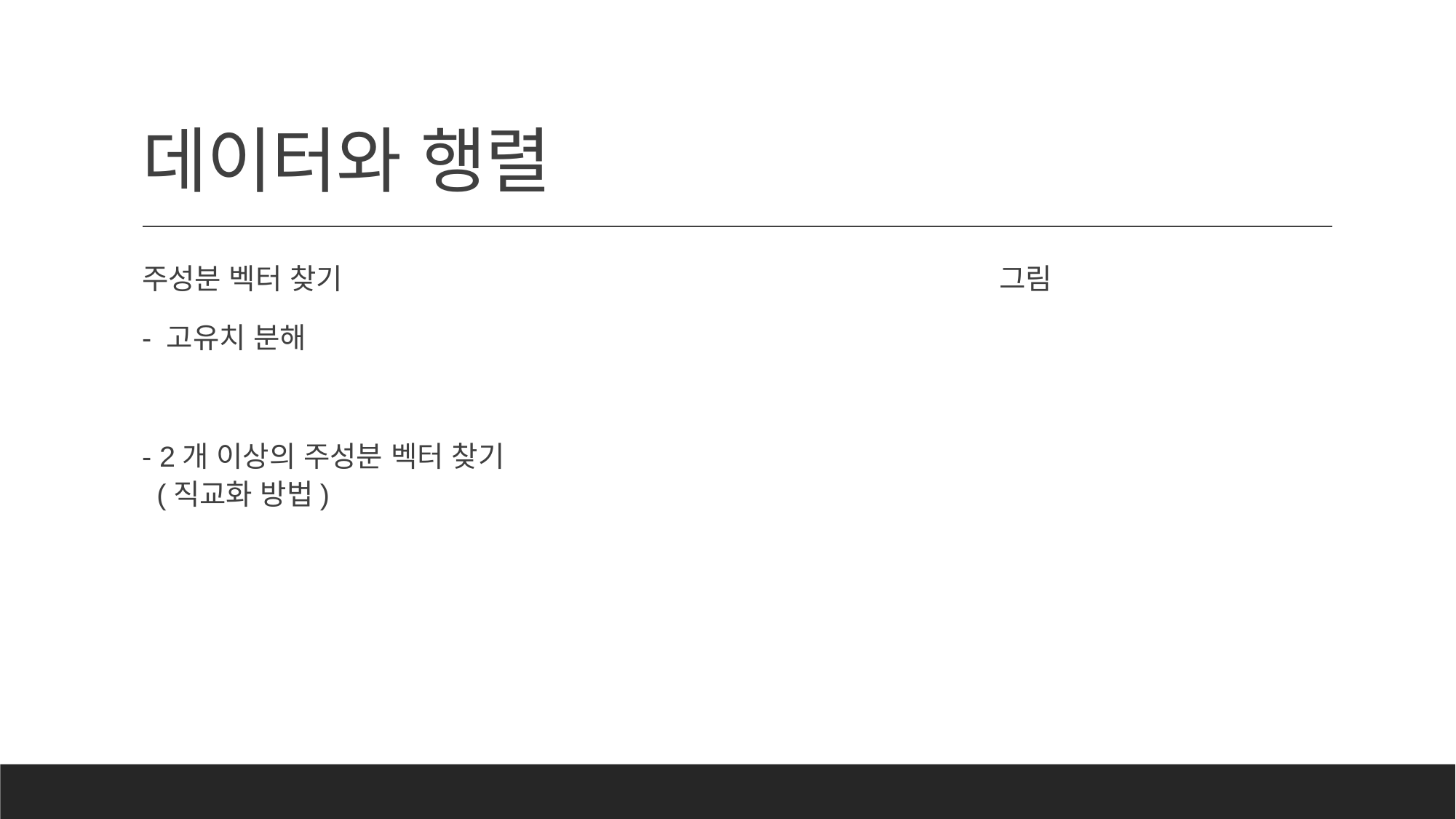

# 데이터와 행렬
그림
주성분 벡터 찾기
- 고유치 분해

- 2개 이상의 주성분 벡터 찾기
 (직교화 방법)